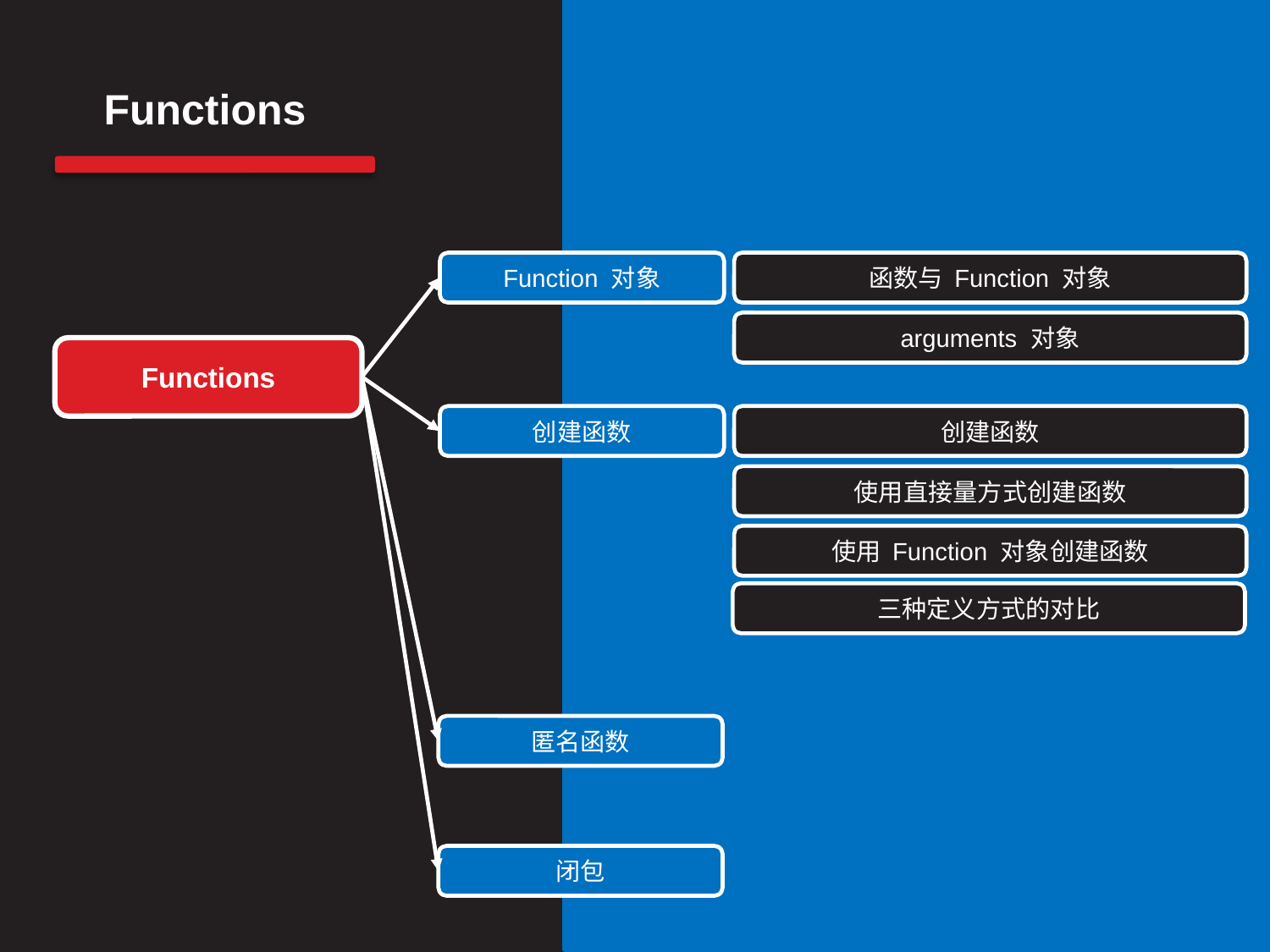

Functions

Function 对象
函数与 Function 对象
arguments 对象
Functions
创建函数
创建函数
使用直接量方式创建函数
使用 Function 对象创建函数
三种定义方式的对比
匿名函数
闭包